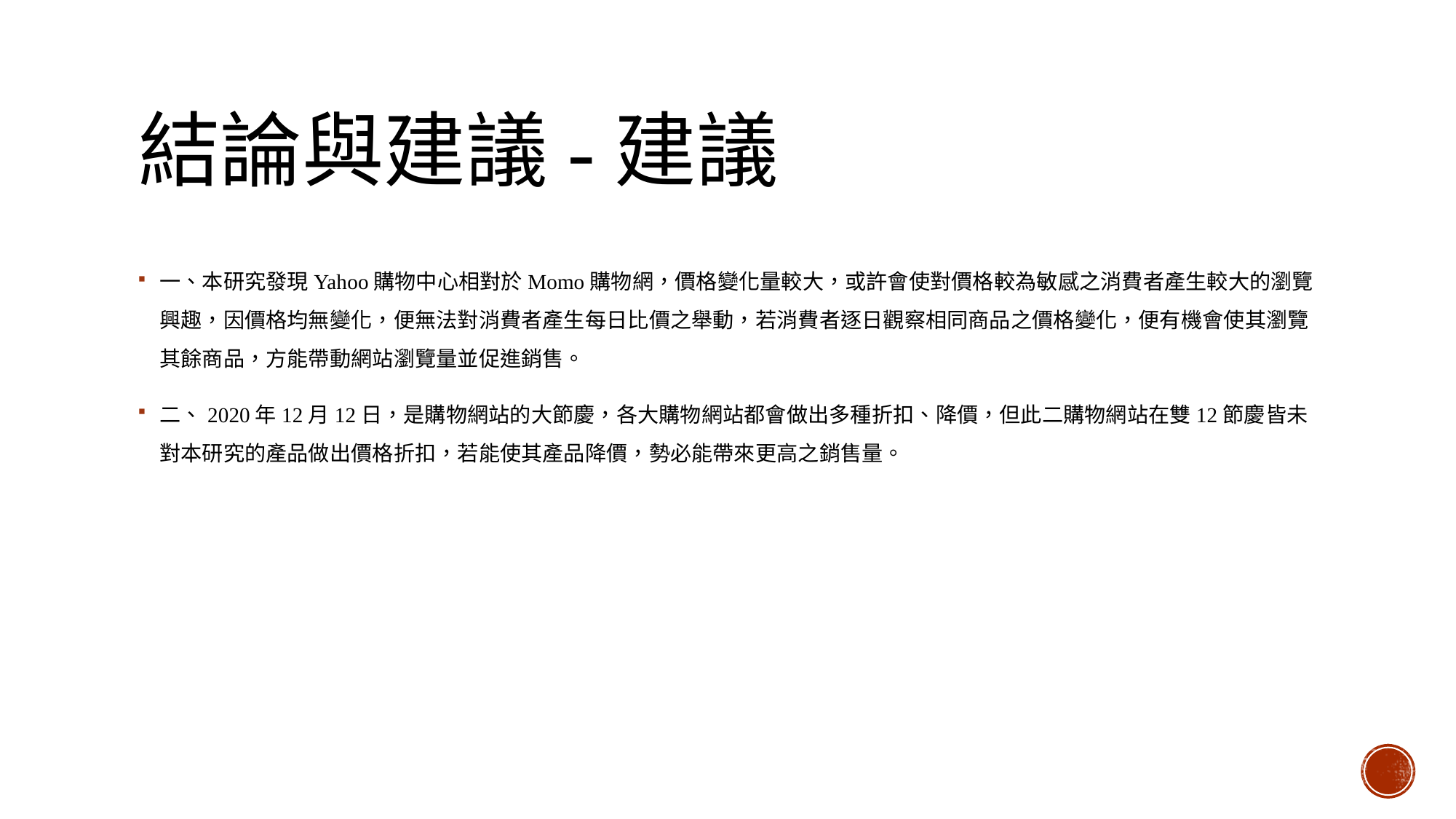

# 結論與建議-建議
一、本研究發現Yahoo購物中心相對於Momo購物網，價格變化量較大，或許會使對價格較為敏感之消費者產生較大的瀏覽興趣，因價格均無變化，便無法對消費者產生每日比價之舉動，若消費者逐日觀察相同商品之價格變化，便有機會使其瀏覽其餘商品，方能帶動網站瀏覽量並促進銷售。
二、2020年12月12日，是購物網站的大節慶，各大購物網站都會做出多種折扣、降價，但此二購物網站在雙12節慶皆未對本研究的產品做出價格折扣，若能使其產品降價，勢必能帶來更高之銷售量。